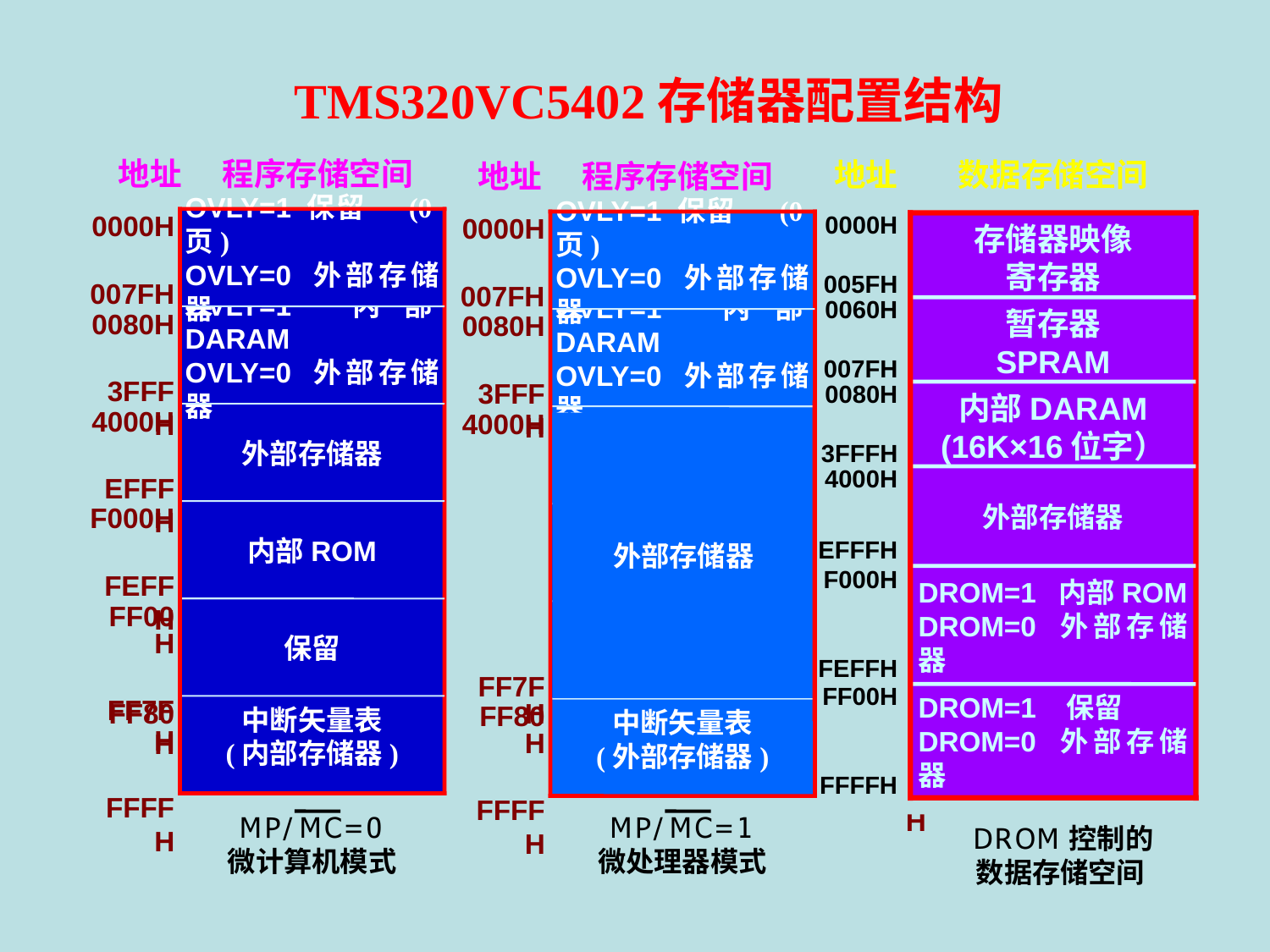

TMS320VC5402存储器配置结构
第2章 TMS320C54x的硬件结构

地址
数据存储空间
地址

程序存储空间

地址

程序存储空间

地址

数据存储空间

0000H

007FH

OVLY=1 保留     (0页)
OVLY=0 外部存储器

0000H

007FH

OVLY=1 保留     (0页)
OVLY=0 外部存储器

0080H

3FFFH

OVLY=1 内部DARAM
OVLY=0 外部存储器

4000H

外部存储器

Æ¬ÄÚROM

FF7FH

±£Áô

FF80H

FFFFH

中断矢量表
(外部存储器)

0000H
005FH
0060H
007FH

存储器映像寄存器
暂存寄存器

0080H

3FFFH

内部DARAM
(16K×16位)

4000H

EFFFH

外部存储器

F000H

FEFFH

DROM=0  外部ROM
DROM=1  内部ROM

FF00H

DROM=0 外部存储器

FFFFH

DROM=1   保留

0000H

005FH
存储器映像
寄存器

0060H

007FH
暂存器
SPRAM

0080H

3FFFH

OVLY=1 内部DARAM
OVLY=0 外部存储器

0080H

3FFFH
内部DARAM
(16K×16位字）

4000H

EFFFH

外部存储器

外部存储器
外部存储器

4000H

EFFFH
F000H

FEFFH

内部ROM

F000H

FEFFH
DROM=1  内部ROM
DROM=0 外部存储器
FF00H

FF7FH

保留

DROM=1   保留
DROM=0 外部存储器

FF00H

FFFFH
FF80H

FFFFH

中断矢量表
(内部存储器)

MP/MC=0
微计算机模式
MP/MC=1
微处理器模式

DROM控制的
数据存储空间
79